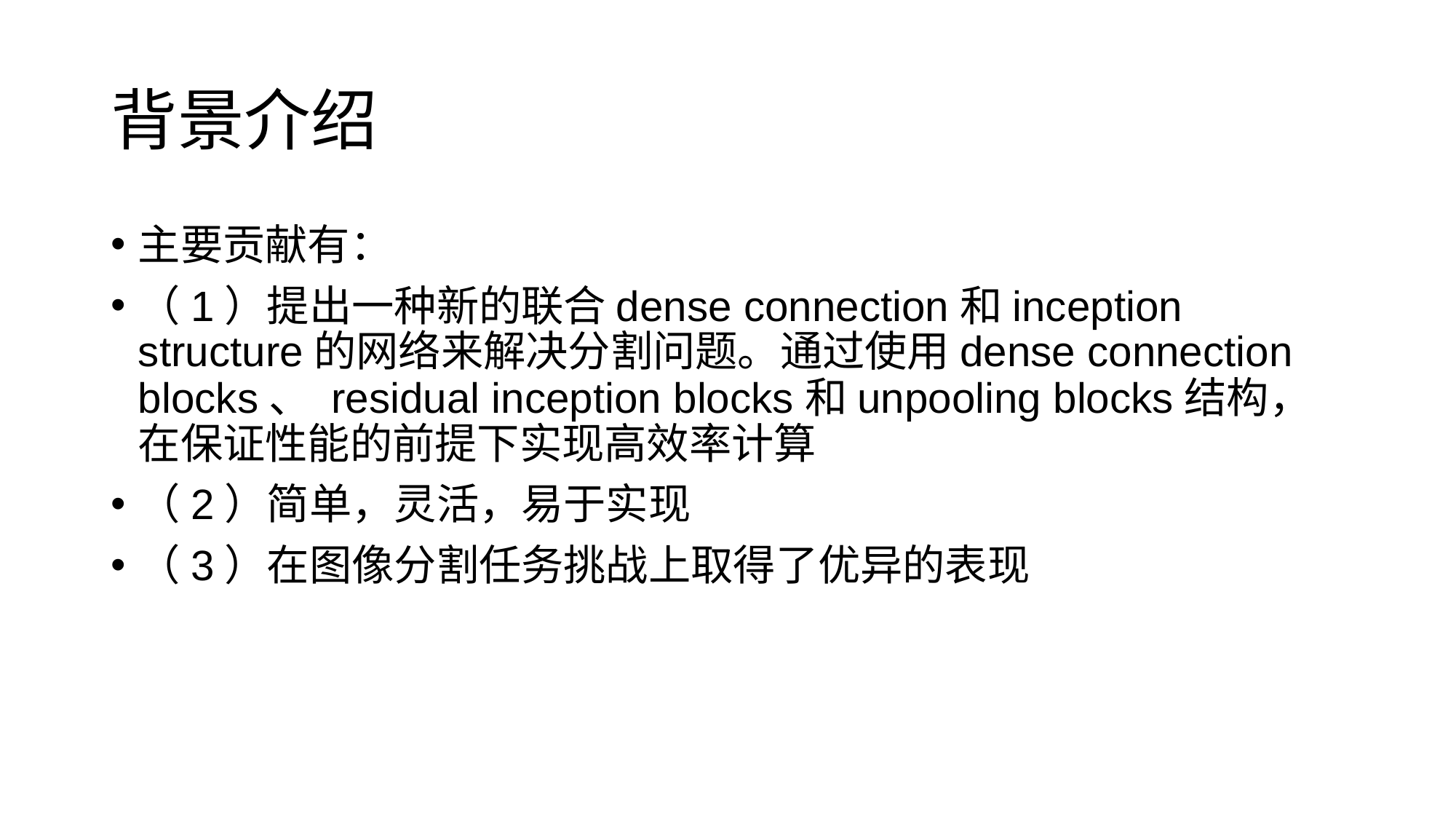

# 背景介绍
主要贡献有：
（1）提出一种新的联合dense connection和inception structure的网络来解决分割问题。通过使用dense connection blocks、 residual inception blocks和unpooling blocks结构，在保证性能的前提下实现高效率计算
（2）简单，灵活，易于实现
（3）在图像分割任务挑战上取得了优异的表现